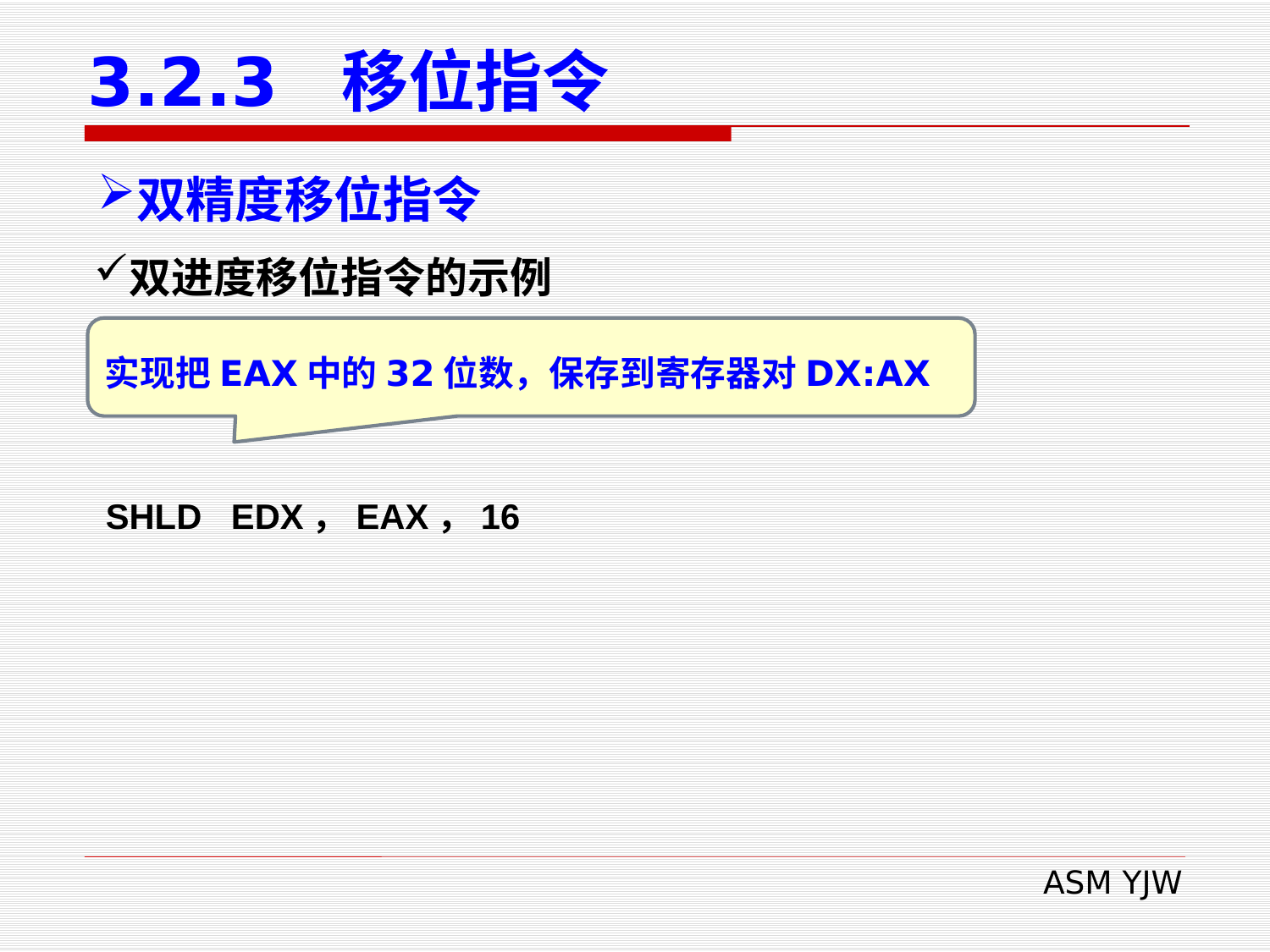

# 3.2.3  移位指令
双精度移位指令
双进度移位指令的示例
实现把EAX中的32位数，保存到寄存器对DX:AX
 SHLD   EDX，EAX，16